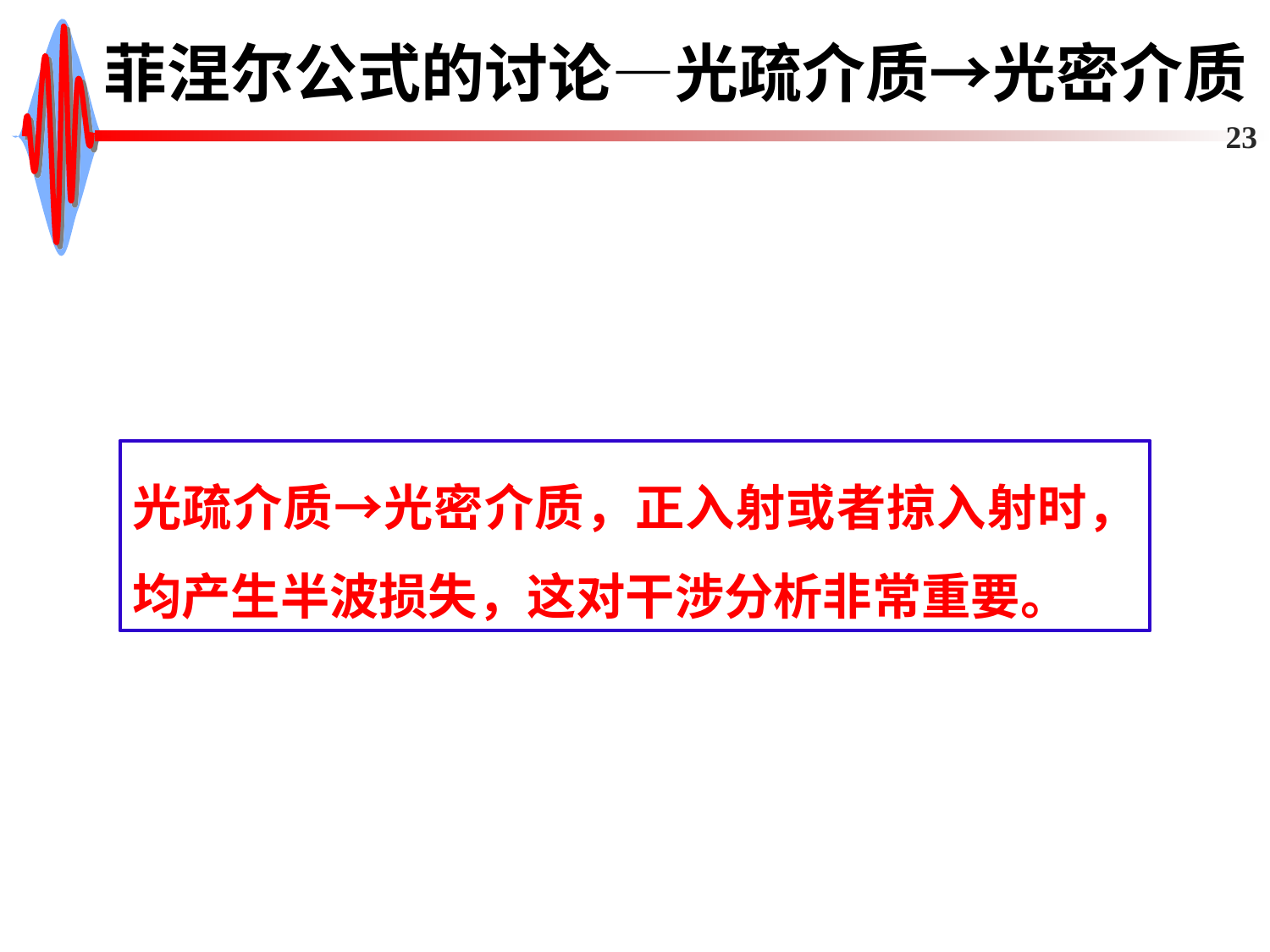

# 菲涅尔公式的讨论—光疏介质→光密介质
23
光疏介质→光密介质，正入射或者掠入射时，均产生半波损失，这对干涉分析非常重要。